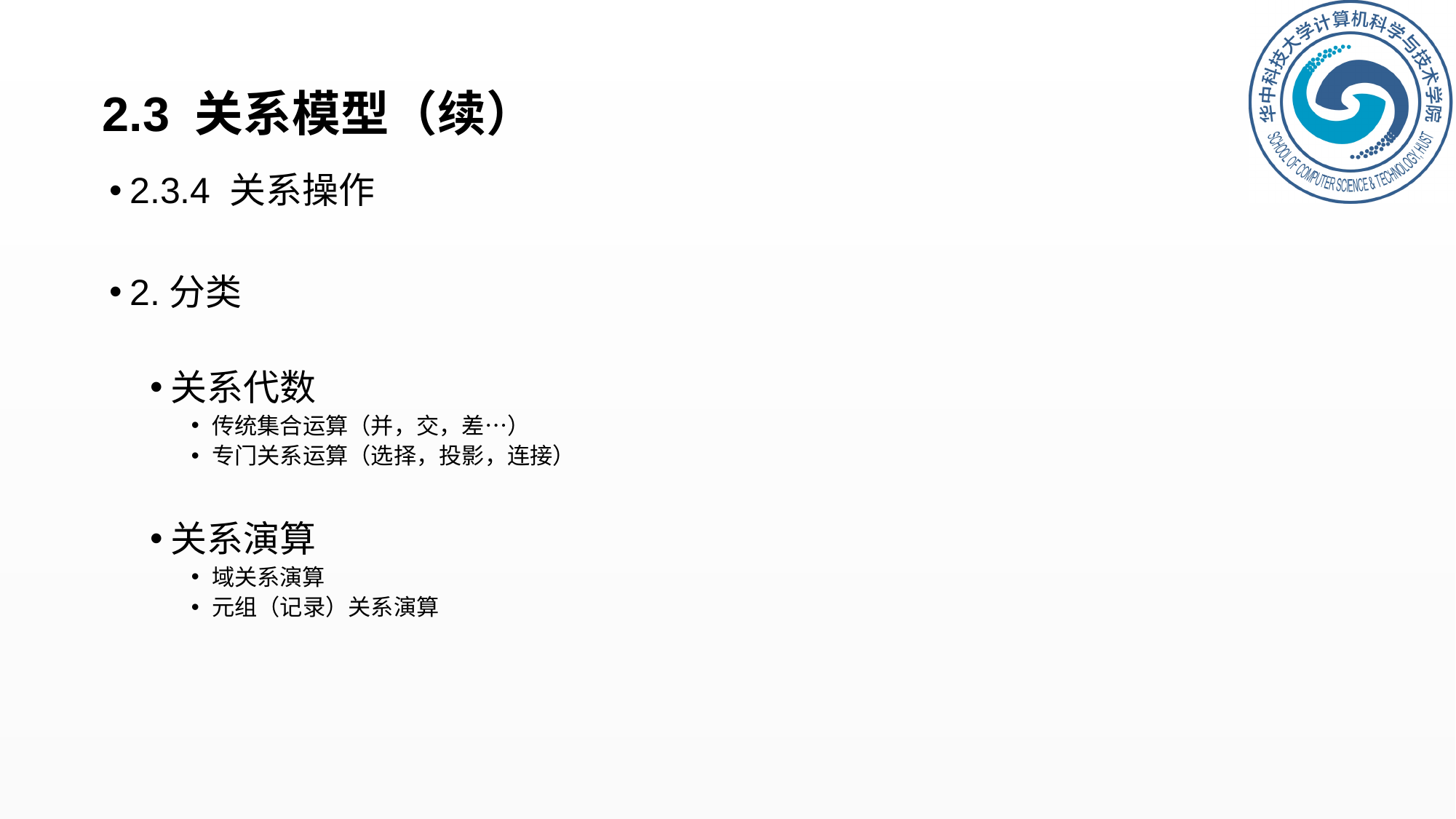

# 2.3 关系模型（续）
2.3.4 关系操作

2.分类

关系代数
传统集合运算（并，交，差…）
专门关系运算（选择，投影，连接）

关系演算
域关系演算
元组（记录）关系演算